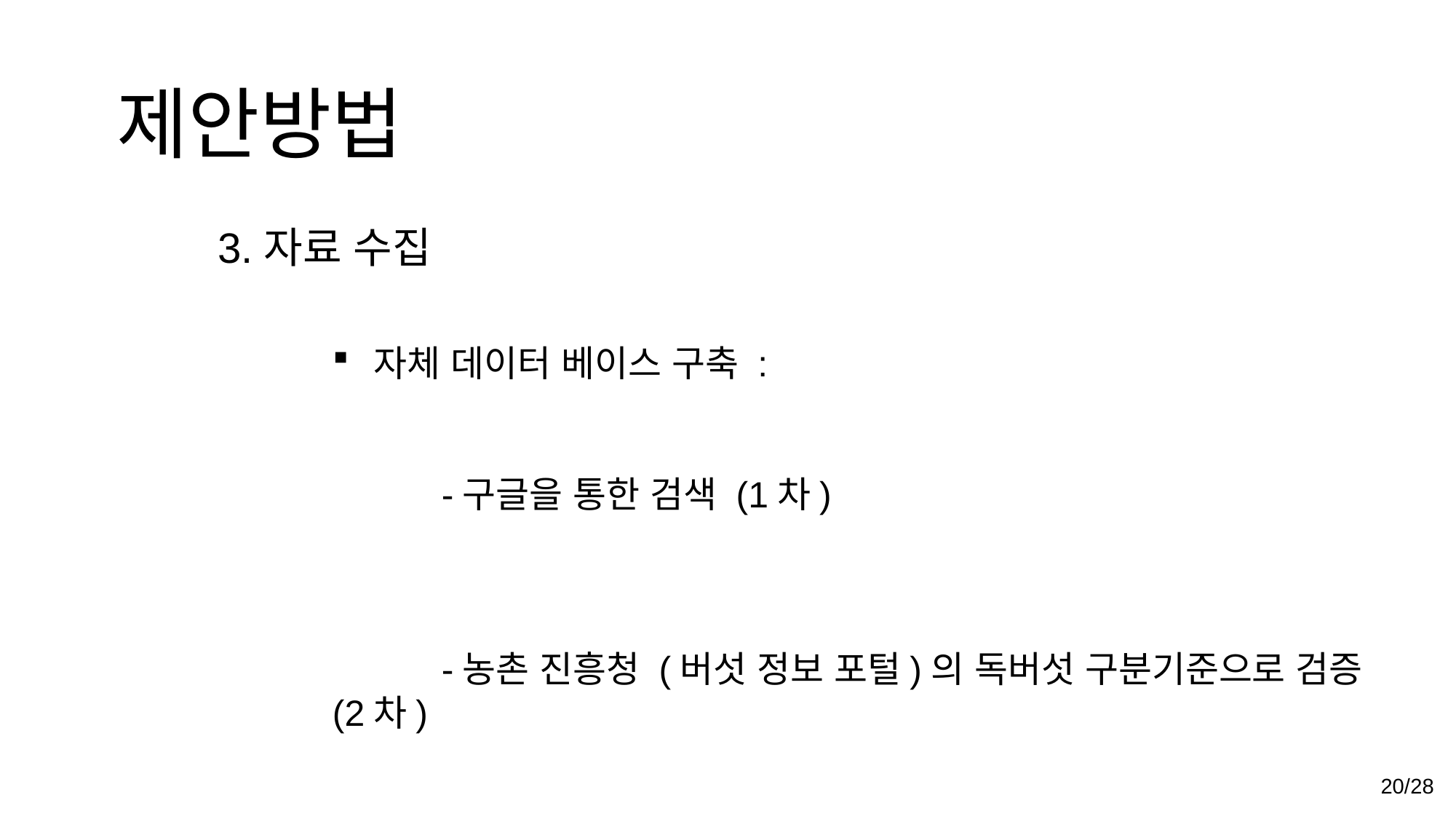

# 제안방법
3.자료 수집
자체 데이터 베이스 구축 :

	-구글을 통한 검색 (1차)

	-농촌 진흥청 (버섯 정보 포털)의 독버섯 구분기준으로 검증(2차)
20/28